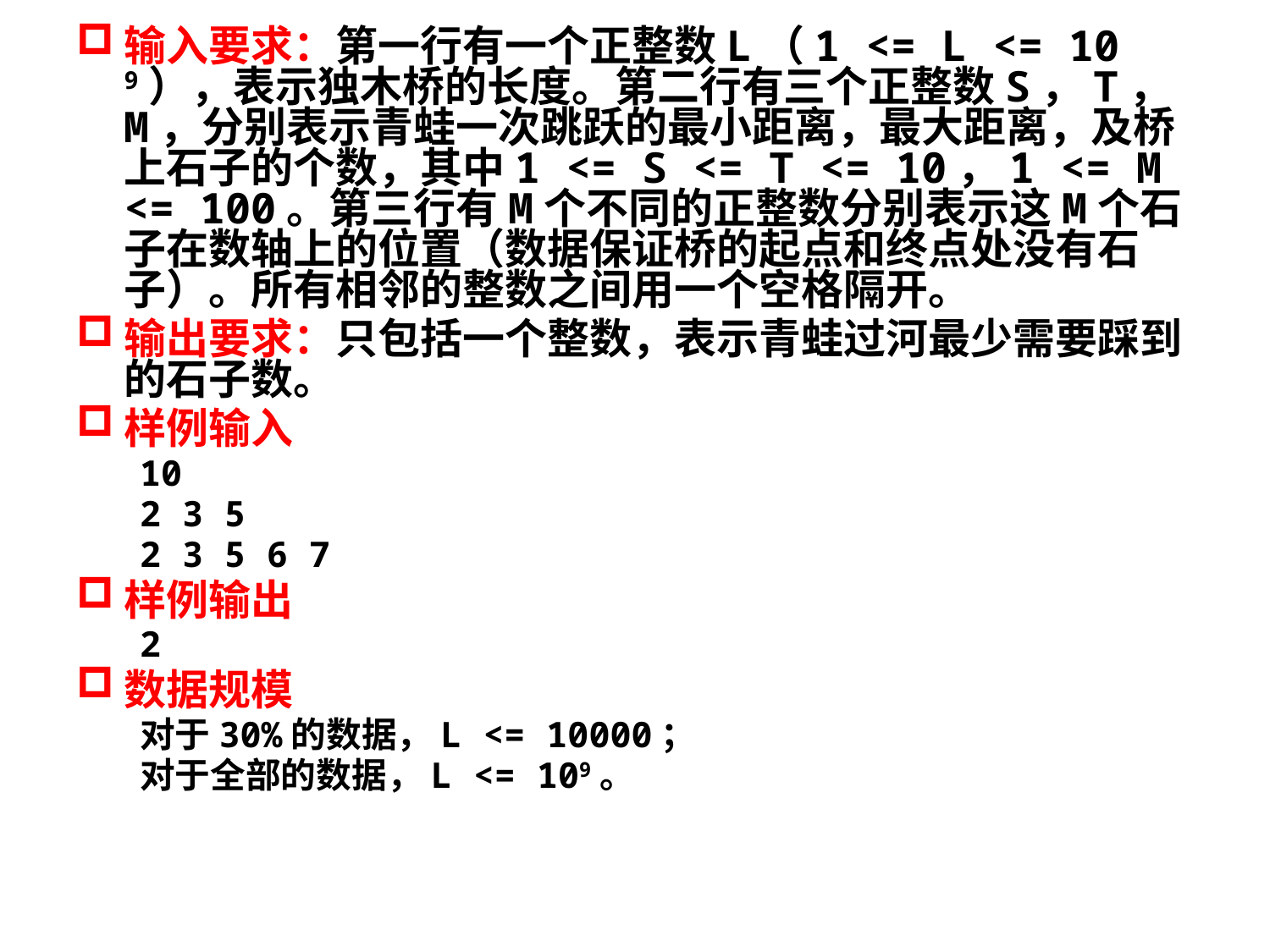

输入要求：第一行有一个正整数L（1 <= L <= 109），表示独木桥的长度。第二行有三个正整数S，T，M，分别表示青蛙一次跳跃的最小距离，最大距离，及桥上石子的个数，其中1 <= S <= T <= 10，1 <= M <= 100。第三行有M个不同的正整数分别表示这M个石子在数轴上的位置（数据保证桥的起点和终点处没有石子）。所有相邻的整数之间用一个空格隔开。
输出要求：只包括一个整数，表示青蛙过河最少需要踩到的石子数。
样例输入
10
2 3 5
2 3 5 6 7
样例输出
2
数据规模
对于30%的数据，L <= 10000；
对于全部的数据，L <= 109。